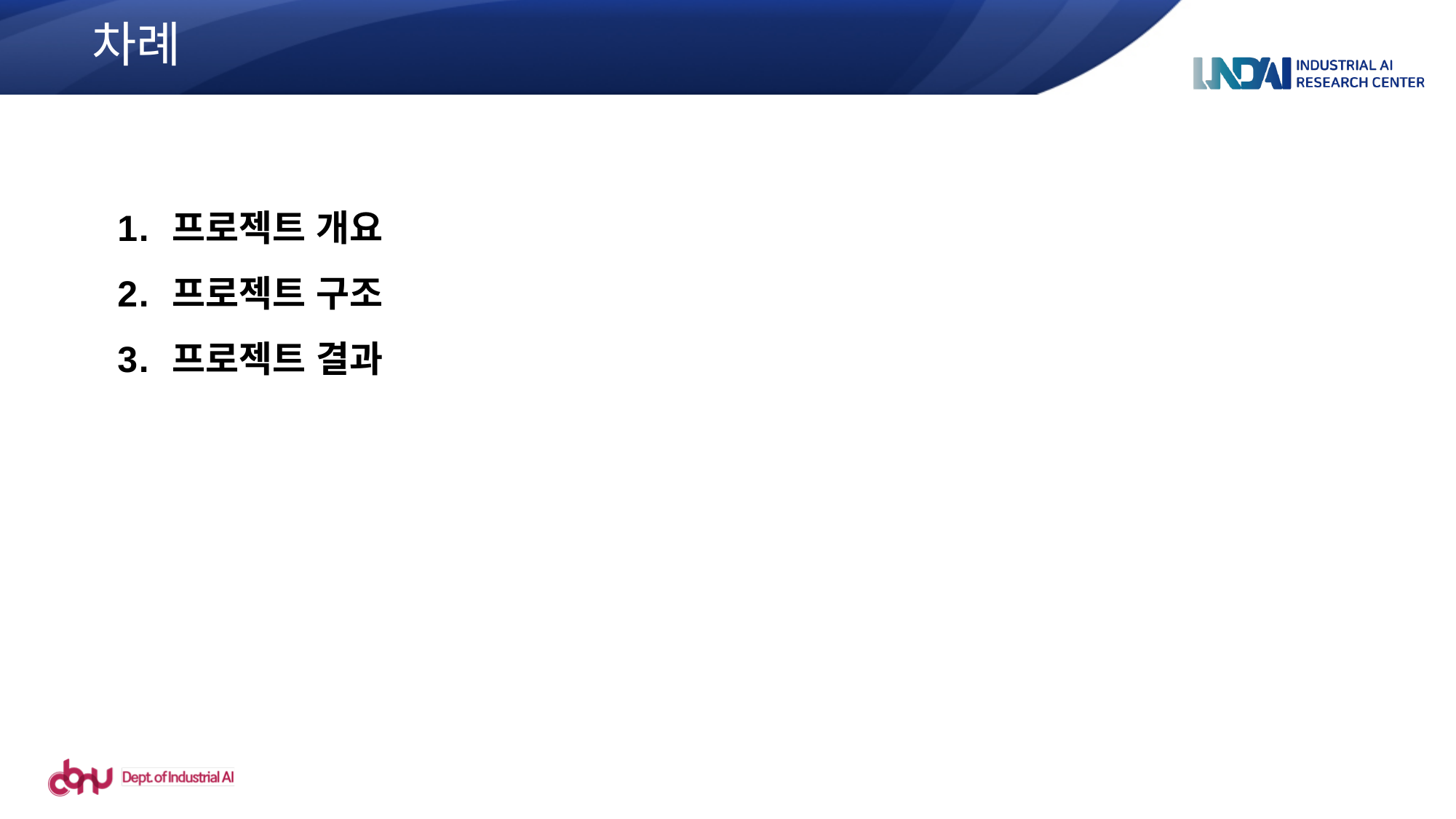

차례
프로젝트 개요
프로젝트 구조
프로젝트 결과